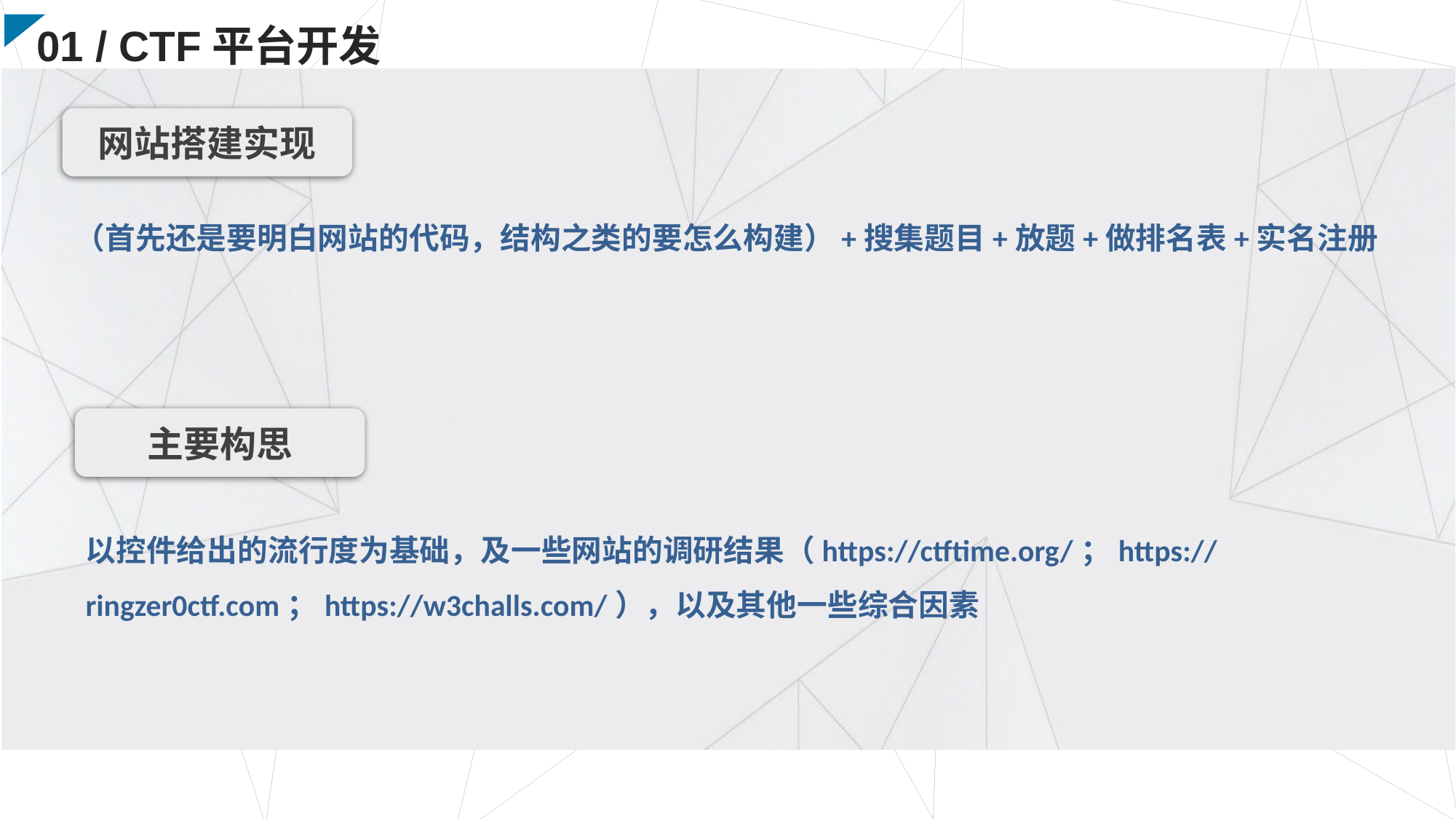

01 / CTF平台开发
网站搭建实现
（首先还是要明白网站的代码，结构之类的要怎么构建）+搜集题目+放题+做排名表+实名注册
主要构思
以控件给出的流行度为基础，及一些网站的调研结果（https://ctftime.org/；https://ringzer0ctf.com；https://w3challs.com/），以及其他一些综合因素